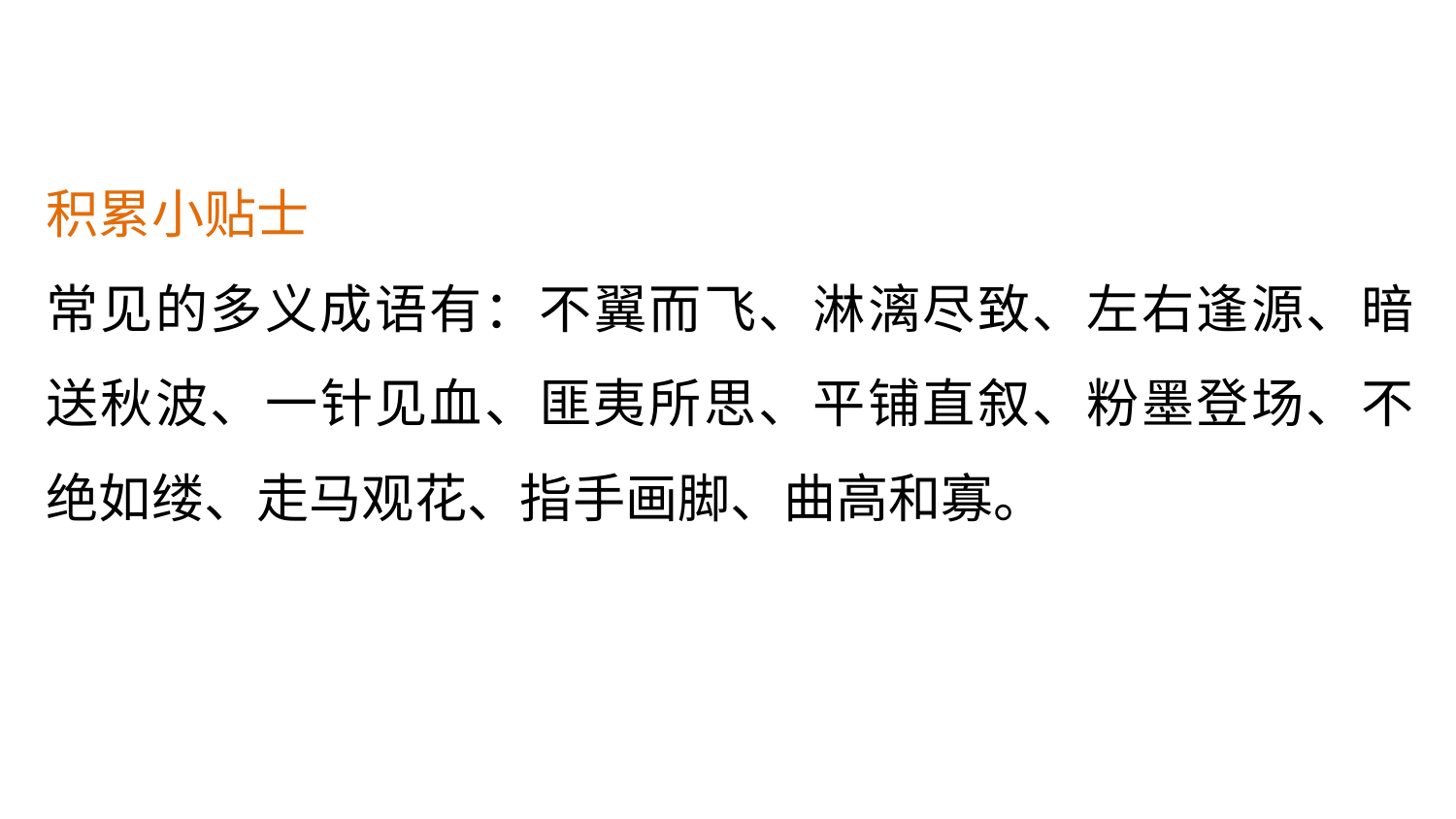

积累小贴士
常见的多义成语有：不翼而飞、淋漓尽致、左右逢源、暗送秋波、一针见血、匪夷所思、平铺直叙、粉墨登场、不绝如缕、走马观花、指手画脚、曲高和寡。